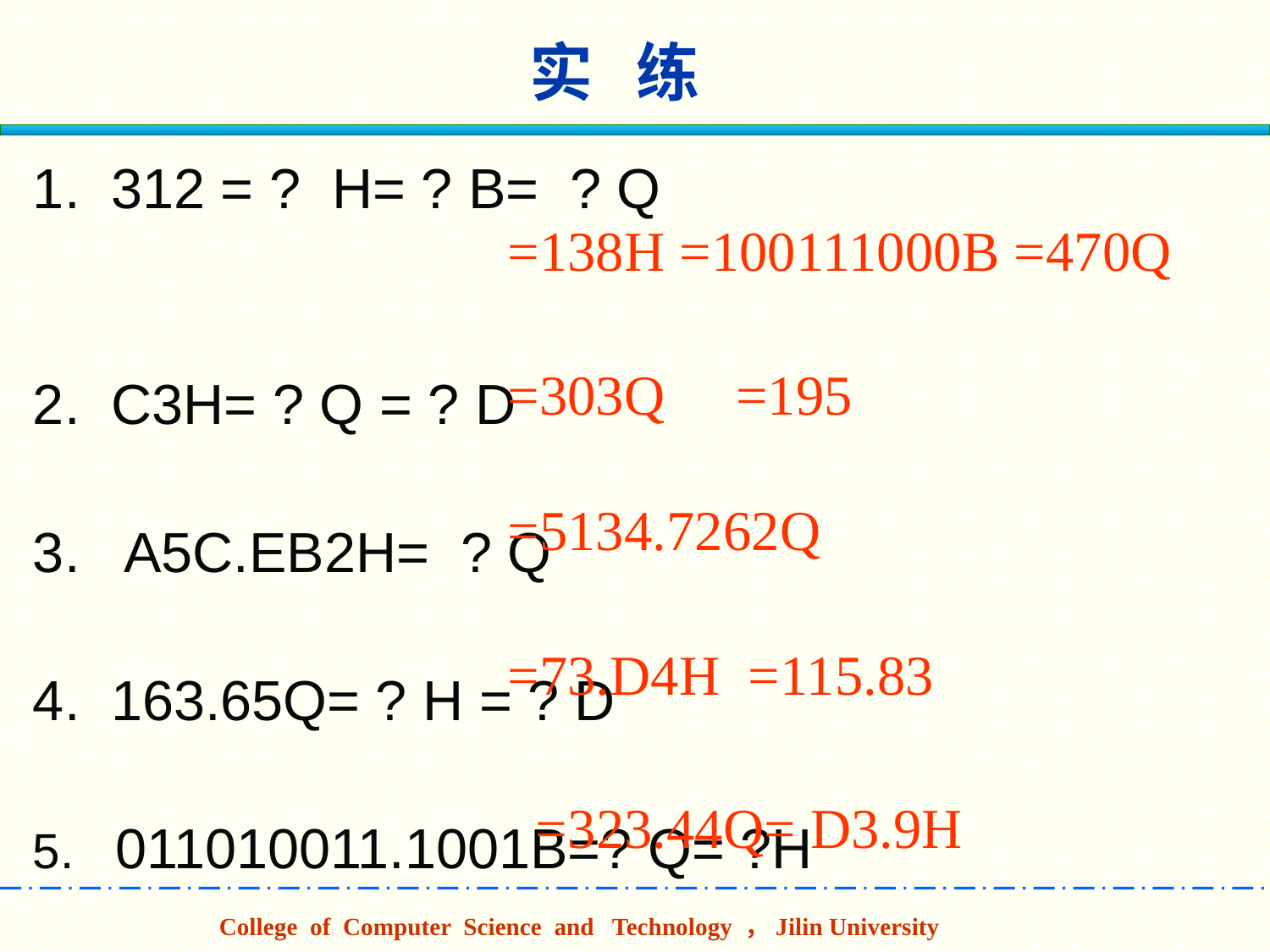

# 实   练
1.  312 = ?  H= ? B=  ? Q

2.  C3H= ? Q = ? D

3.   A5C.EB2H=  ? Q

4.  163.65Q= ? H = ? D

5.   011010011.1001B=? Q= ?H
=138H =100111000B =470Q

=303Q     =195

=5134.7262Q

=73.D4H  =115.83

  =323.44Q= D3.9H